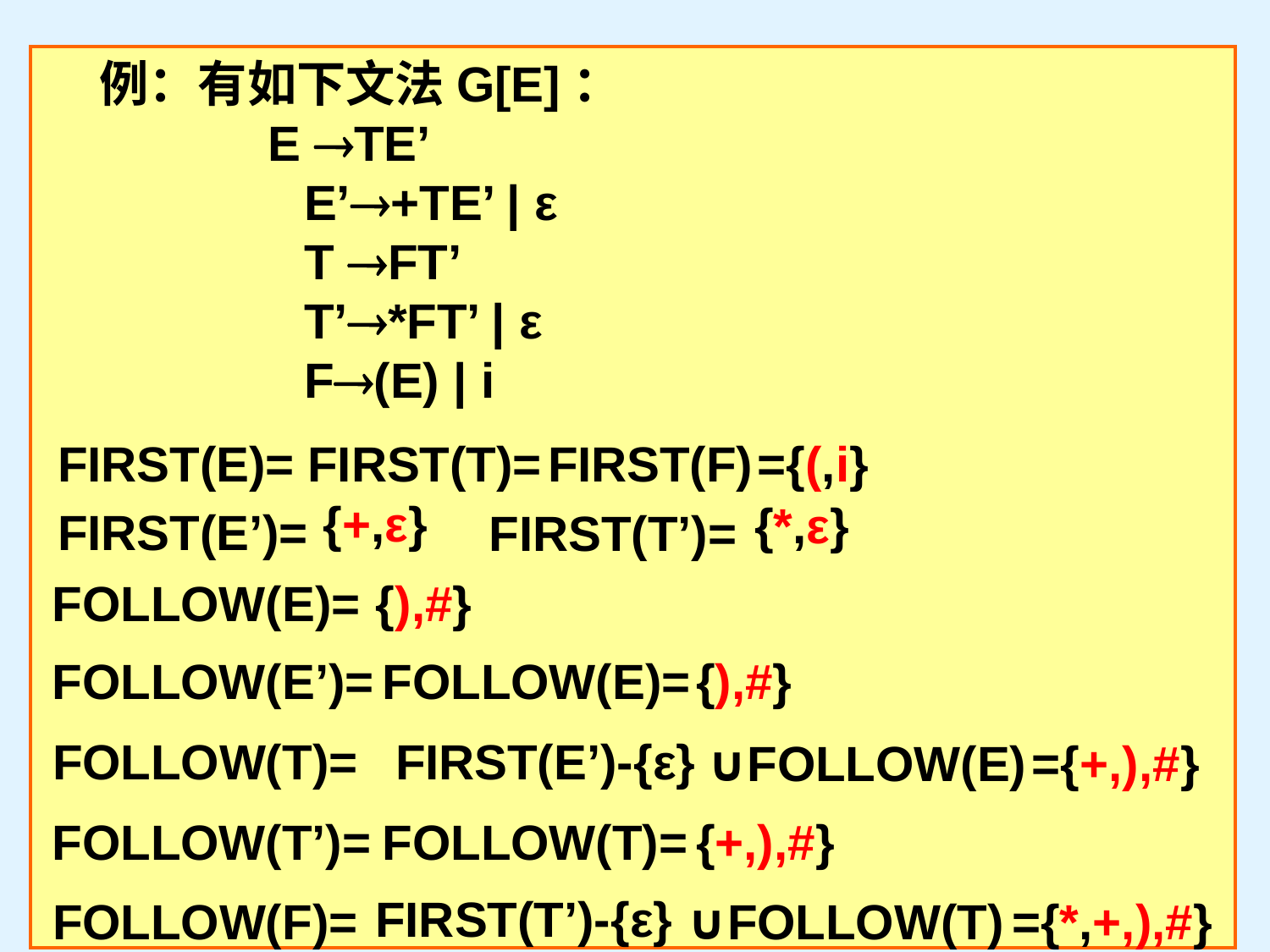

例：有如下文法G[E]：
                   E →TE’
                   E’→+TE’ | ε
                   T →FT’
                   T’→*FT’ | ε
                   F→(E) | i

FIRST(E)=
FIRST(T)=
FIRST(F)
={(,i}
{+,ε}
{*,ε}
FIRST(E’)=
FIRST(T’)=
FOLLOW(E)=
{),#}
FOLLOW(E’)=
FOLLOW(E)=
{),#}
FOLLOW(T)=
FIRST(E’)-{ε}
∪FOLLOW(E)
={+,),#}

FOLLOW(T’)=
FOLLOW(T)=
{+,),#}
FIRST(T’)-{ε}
FOLLOW(F)=
∪FOLLOW(T)
={*,+,),#}